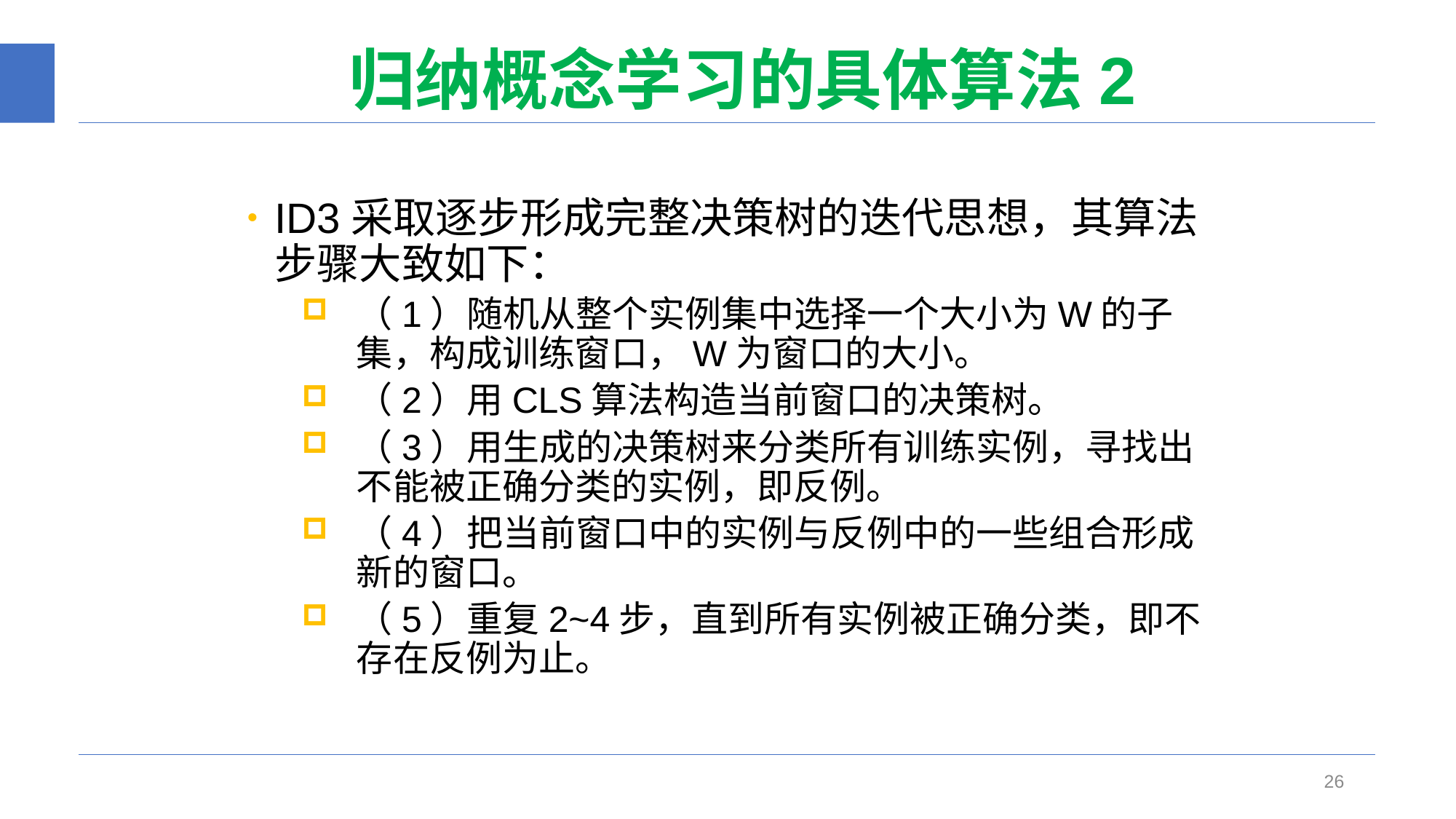

# 归纳概念学习的具体算法2
ID3采取逐步形成完整决策树的迭代思想，其算法步骤大致如下：
（1）随机从整个实例集中选择一个大小为W的子集，构成训练窗口，W为窗口的大小。
（2）用CLS算法构造当前窗口的决策树。
（3）用生成的决策树来分类所有训练实例，寻找出不能被正确分类的实例，即反例。
（4）把当前窗口中的实例与反例中的一些组合形成新的窗口。
（5）重复2~4步，直到所有实例被正确分类，即不存在反例为止。
26